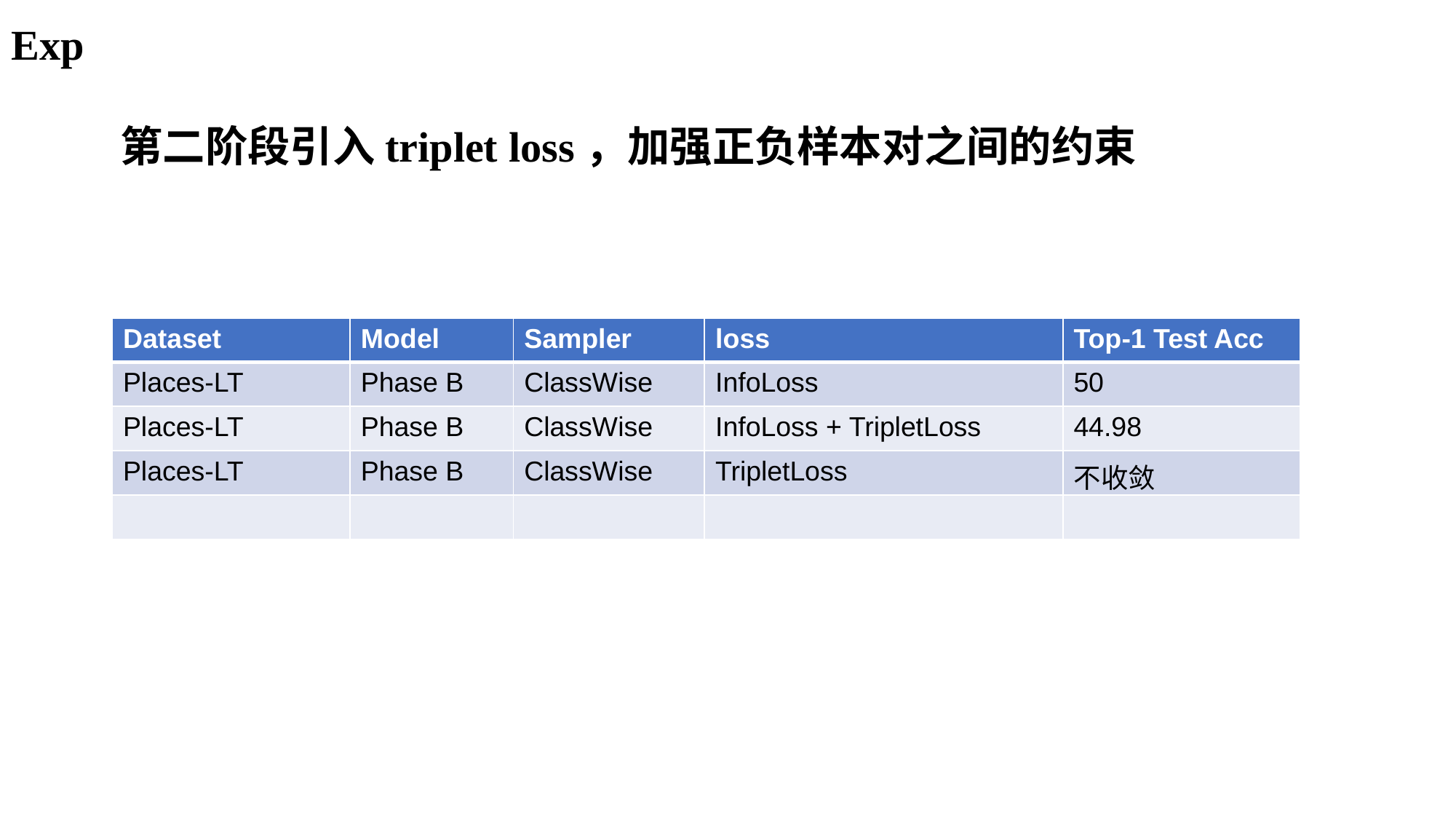

Exp

	第二阶段引入triplet loss，加强正负样本对之间的约束
| Dataset | Model | Sampler | loss | Top-1 Test Acc |
| --- | --- | --- | --- | --- |
| Places-LT | Phase B | ClassWise | InfoLoss | 50 |
| Places-LT | Phase B | ClassWise | InfoLoss + TripletLoss | 44.98 |
| Places-LT | Phase B | ClassWise | TripletLoss | 不收敛 |
|  |  |  |  |  |